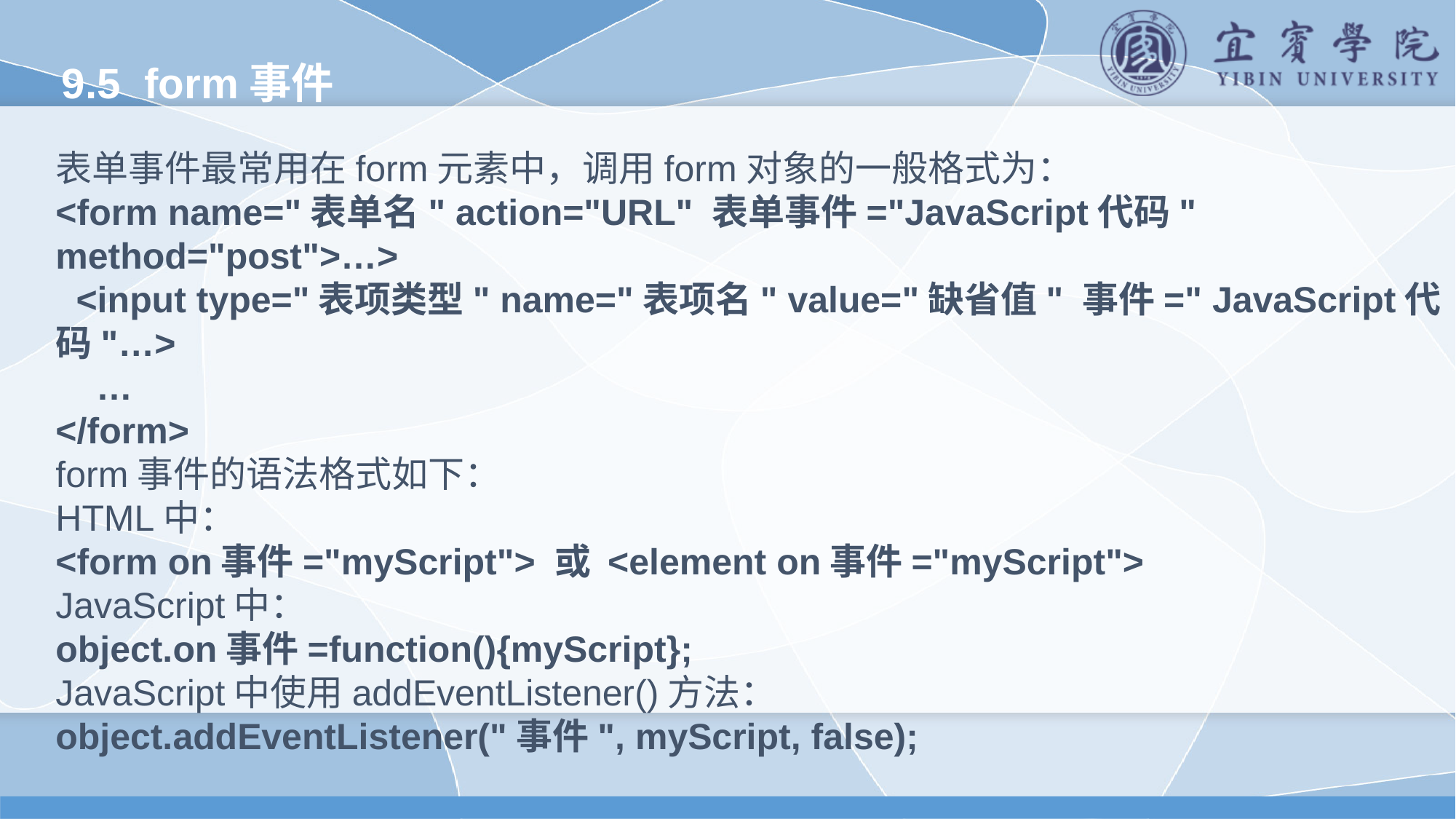

9.5  form事件
表单事件最常用在form元素中，调用form对象的一般格式为：
<form name="表单名" action="URL" 表单事件="JavaScript代码" method="post">…>
  <input type="表项类型" name="表项名" value="缺省值" 事件=" JavaScript代码"…>
    …
</form>
form事件的语法格式如下：
HTML中：
<form on事件="myScript"> 或 <element on事件="myScript">
JavaScript中：
object.on事件=function(){myScript};
JavaScript中使用addEventListener()方法：
object.addEventListener("事件", myScript, false);